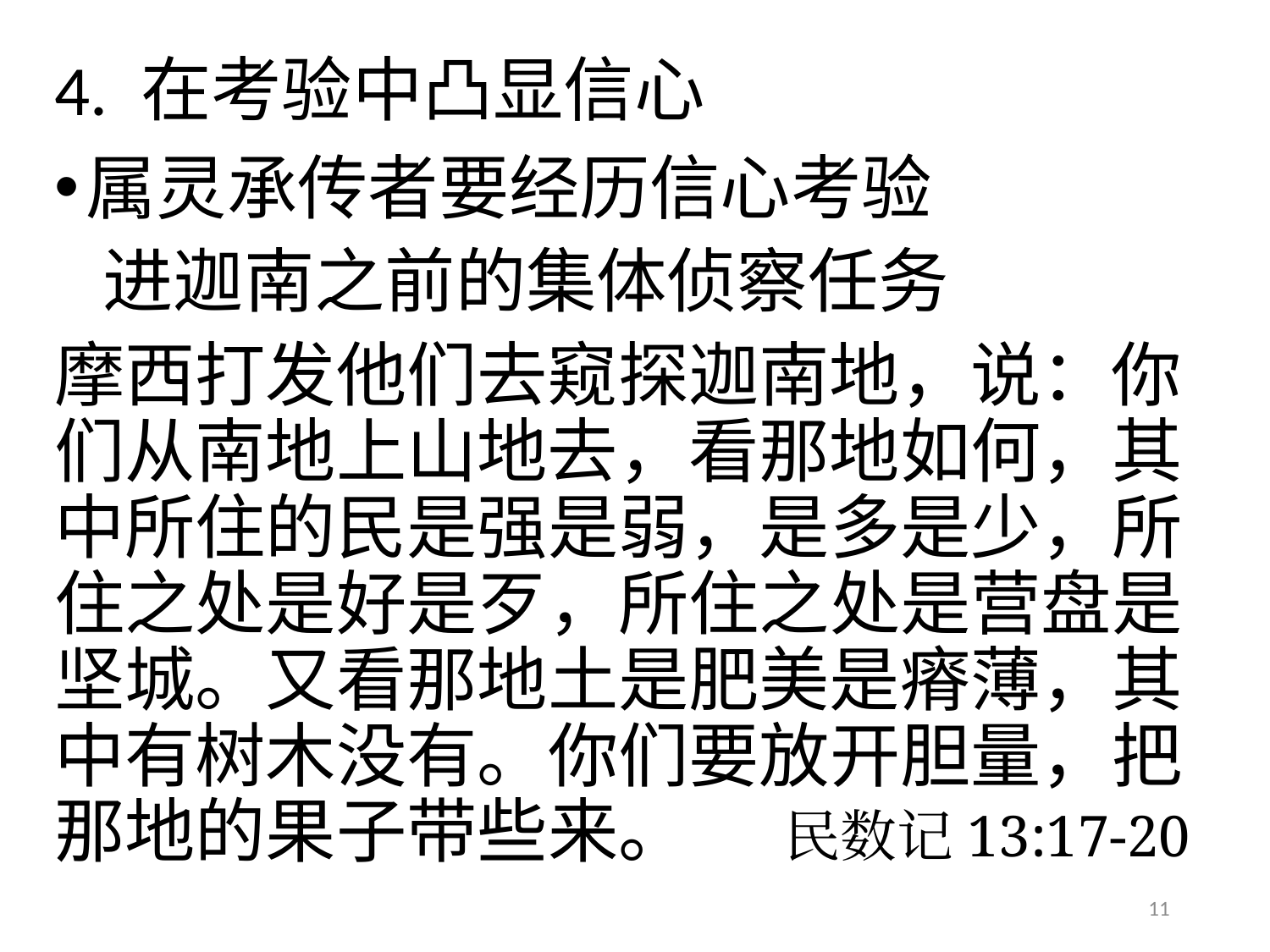

# 4. 在考验中凸显信心
属灵承传者要经历信心考验
  进迦南之前的集体侦察任务
摩西打发他们去窥探迦南地，说：你们从南地上山地去，看那地如何，其中所住的民是强是弱，是多是少，所住之处是好是歹，所住之处是营盘是坚城。又看那地土是肥美是瘠薄，其中有树木没有。你们要放开胆量，把那地的果子带些来。      民数记13:17-20

11